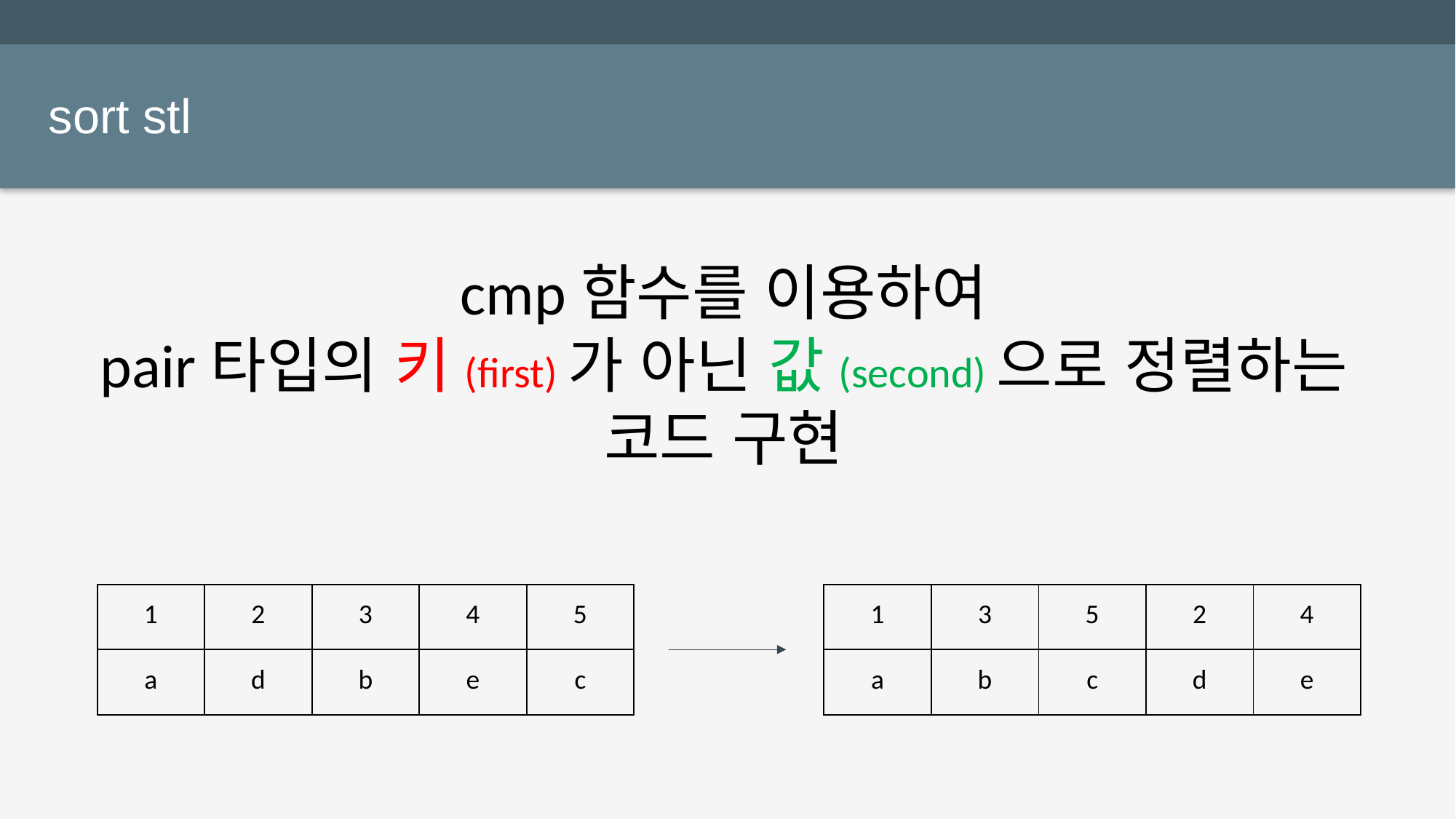

sort stl
cmp함수를 이용하여
pair타입의 키(first)가 아닌 값(second)으로 정렬하는
코드 구현
| 1 | 2 | 3 | 4 | 5 |
| --- | --- | --- | --- | --- |
| a | d | b | e | c |
| 1 | 3 | 5 | 2 | 4 |
| --- | --- | --- | --- | --- |
| a | b | c | d | e |